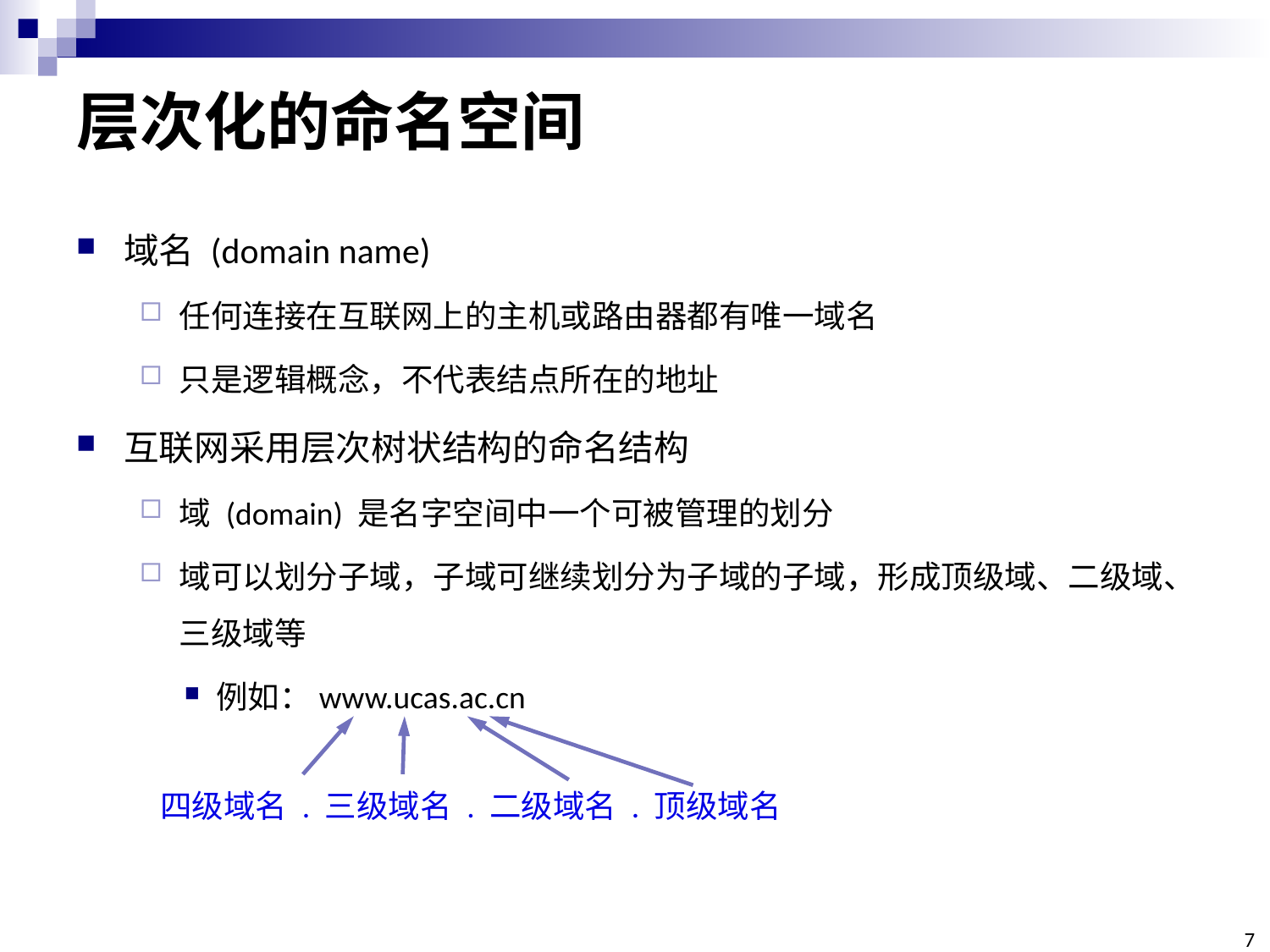

# 层次化的命名空间
域名 (domain name)
任何连接在互联网上的主机或路由器都有唯一域名
只是逻辑概念，不代表结点所在的地址
互联网采用层次树状结构的命名结构
域 (domain) 是名字空间中一个可被管理的划分
域可以划分子域，子域可继续划分为子域的子域，形成顶级域、二级域、三级域等
例如：www.ucas.ac.cn

四级域名 . 三级域名 . 二级域名 . 顶级域名
7